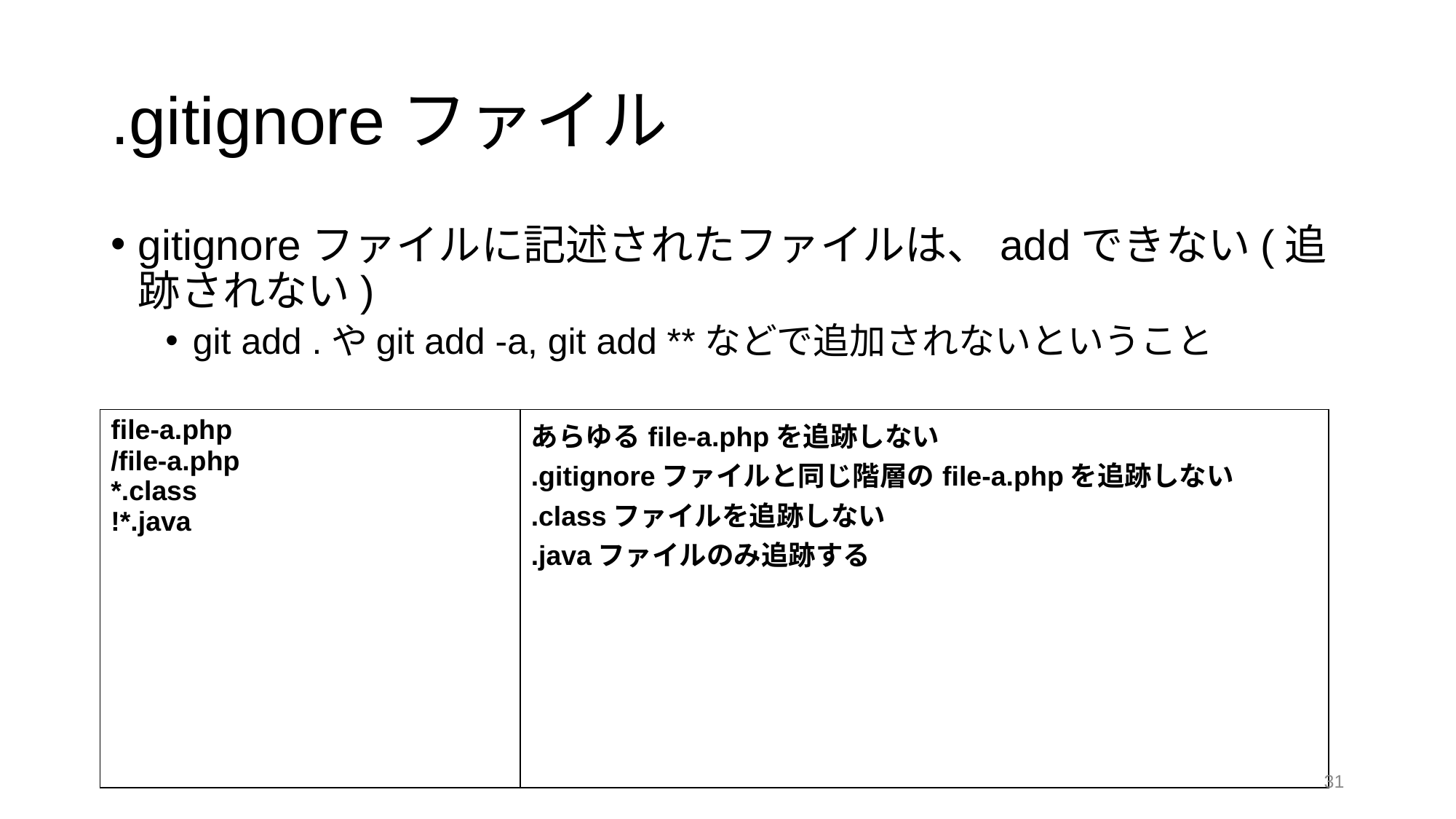

# .gitignoreファイル
gitignoreファイルに記述されたファイルは、addできない(追跡されない)
git add .やgit add -a, git add **などで追加されないということ
| file-a.php /file-a.php \*.class !\*.java | あらゆるfile-a.phpを追跡しない .gitignoreファイルと同じ階層のfile-a.phpを追跡しない .classファイルを追跡しない .javaファイルのみ追跡する |
| --- | --- |
31